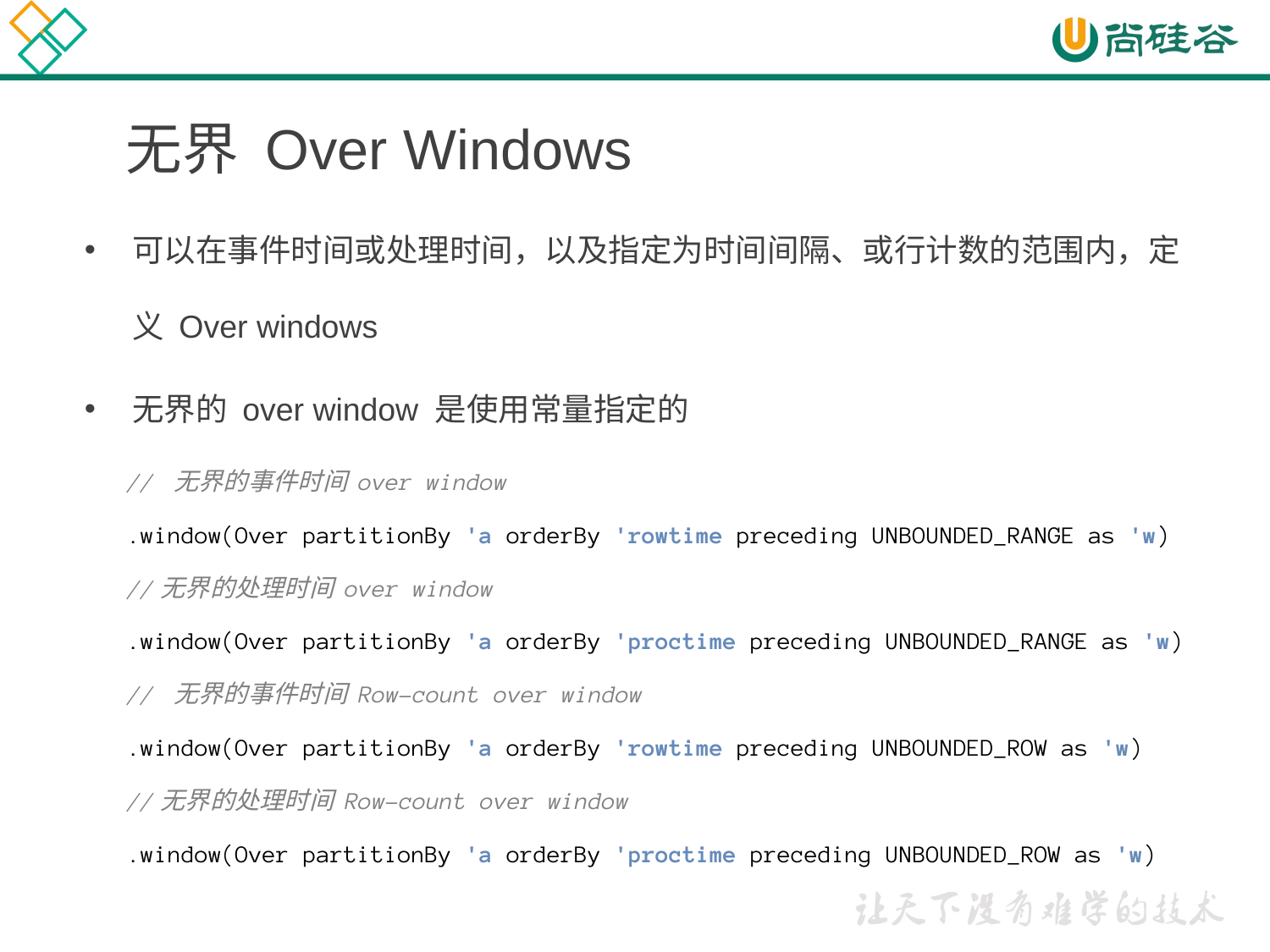

# 无界 Over Windows
可以在事件时间或处理时间，以及指定为时间间隔、或行计数的范围内，定义 Over windows
无界的 over window 是使用常量指定的
// 无界的事件时间 over window
.window(Over partitionBy 'a orderBy 'rowtime preceding UNBOUNDED_RANGE as 'w)
//无界的处理时间 over window
.window(Over partitionBy 'a orderBy 'proctime preceding UNBOUNDED_RANGE as 'w)
// 无界的事件时间 Row-count over window
.window(Over partitionBy 'a orderBy 'rowtime preceding UNBOUNDED_ROW as 'w)
//无界的处理时间 Row-count over window
.window(Over partitionBy 'a orderBy 'proctime preceding UNBOUNDED_ROW as 'w)